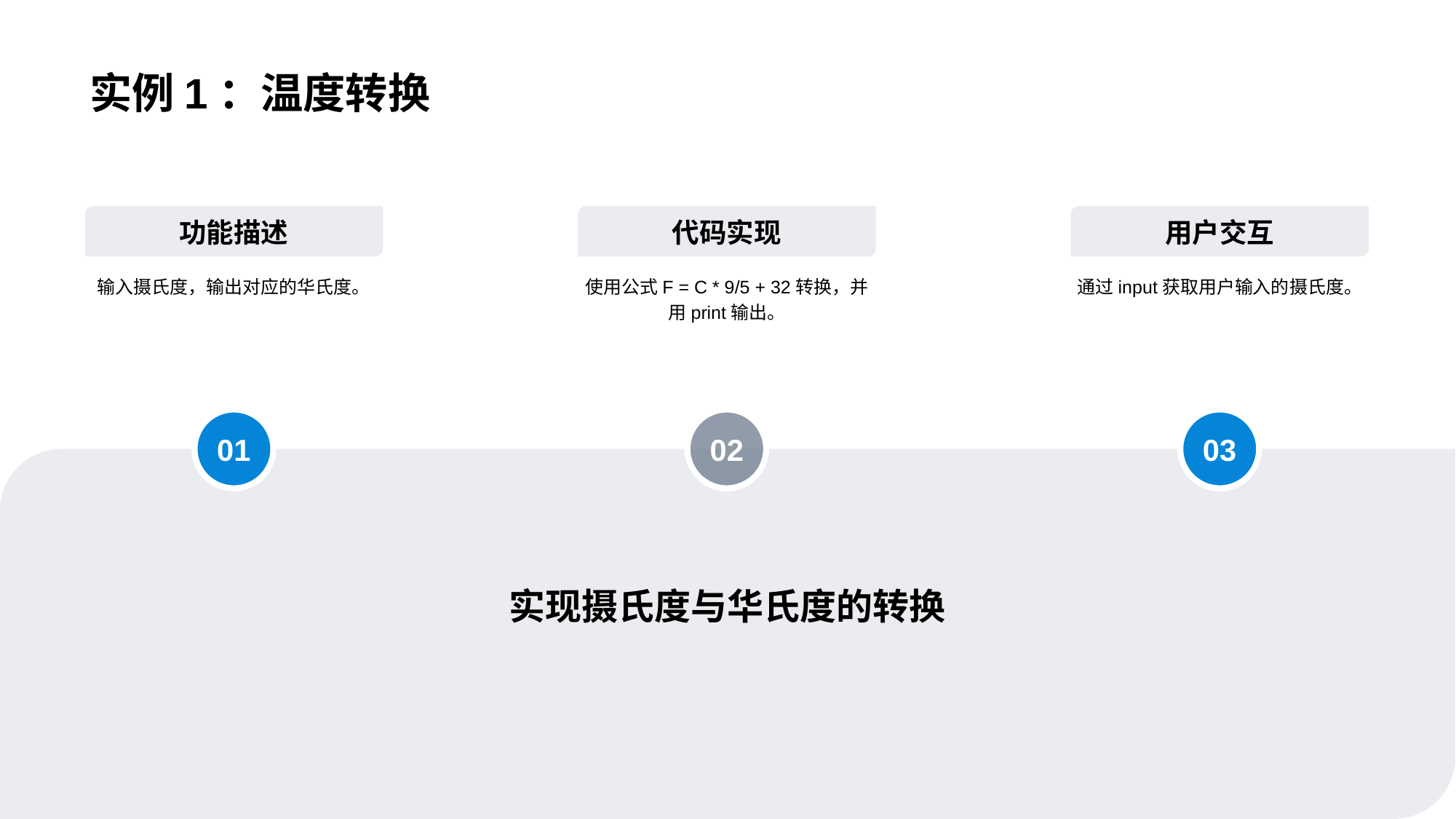

# 实例1：温度转换
功能描述
输入摄氏度，输出对应的华氏度。
01
代码实现
使用公式F = C * 9/5 + 32转换，并用print输出。
02
用户交互
通过input获取用户输入的摄氏度。
03

实现摄氏度与华氏度的转换